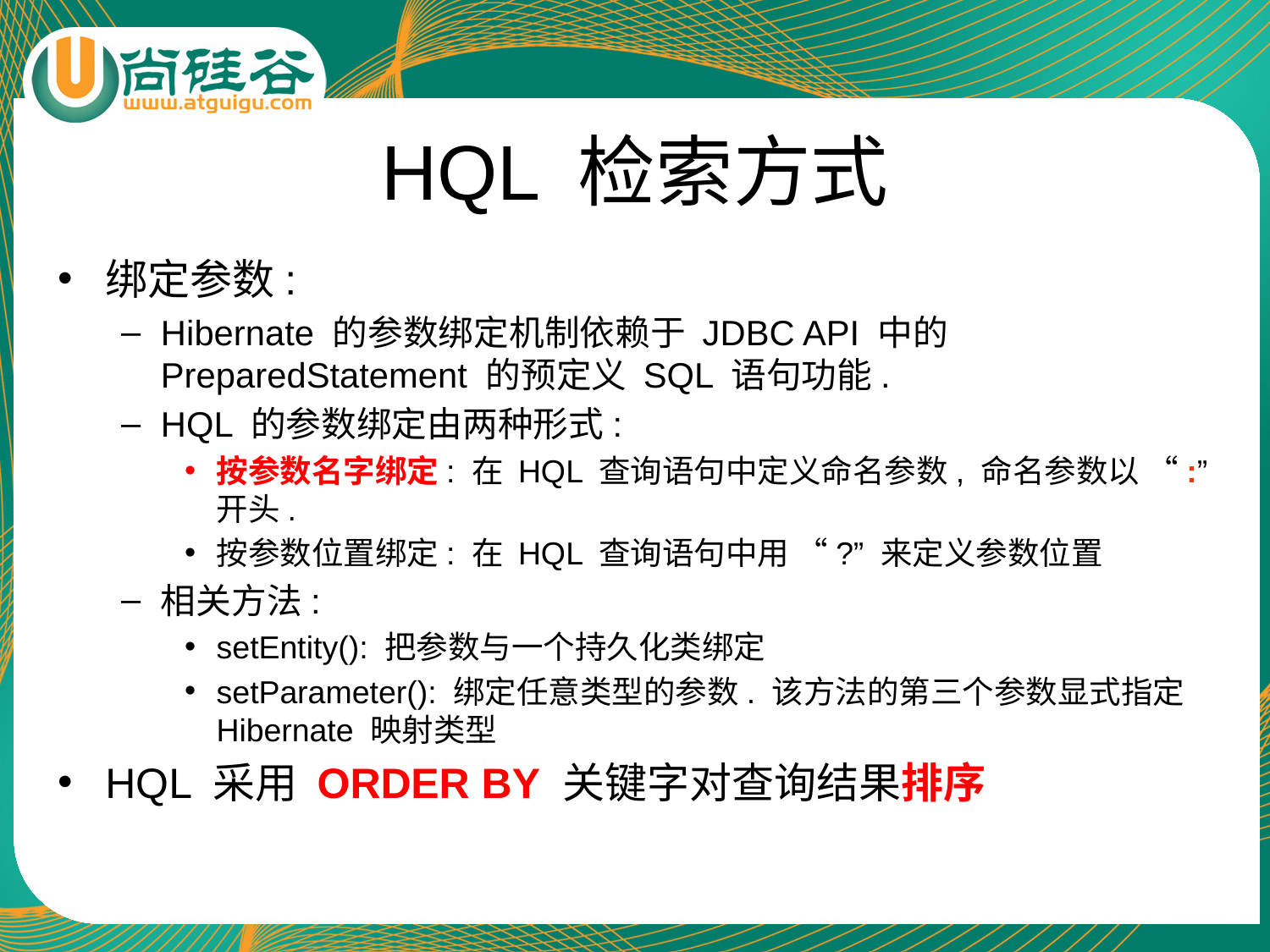

# HQL 检索方式
绑定参数:
Hibernate 的参数绑定机制依赖于 JDBC API 中的 PreparedStatement 的预定义 SQL 语句功能.
HQL 的参数绑定由两种形式:
按参数名字绑定: 在 HQL 查询语句中定义命名参数, 命名参数以 “:” 开头.
按参数位置绑定: 在 HQL 查询语句中用 “?” 来定义参数位置
相关方法:
setEntity(): 把参数与一个持久化类绑定
setParameter(): 绑定任意类型的参数. 该方法的第三个参数显式指定 Hibernate 映射类型
HQL 采用 ORDER BY 关键字对查询结果排序